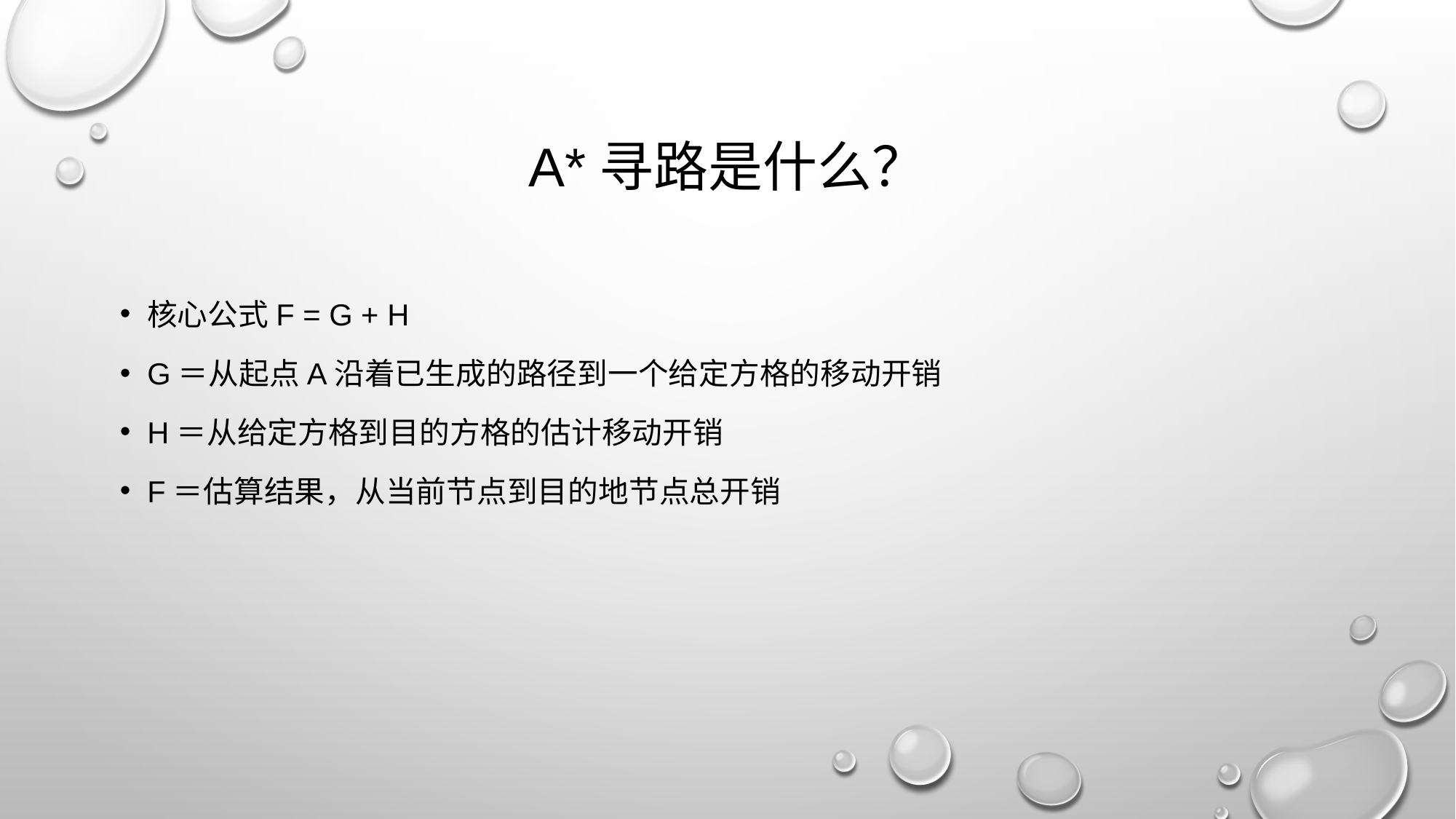

# A*寻路是什么？
核心公式F = G + H
G＝从起点A沿着已生成的路径到一个给定方格的移动开销
H＝从给定方格到目的方格的估计移动开销
F＝估算结果，从当前节点到目的地节点总开销